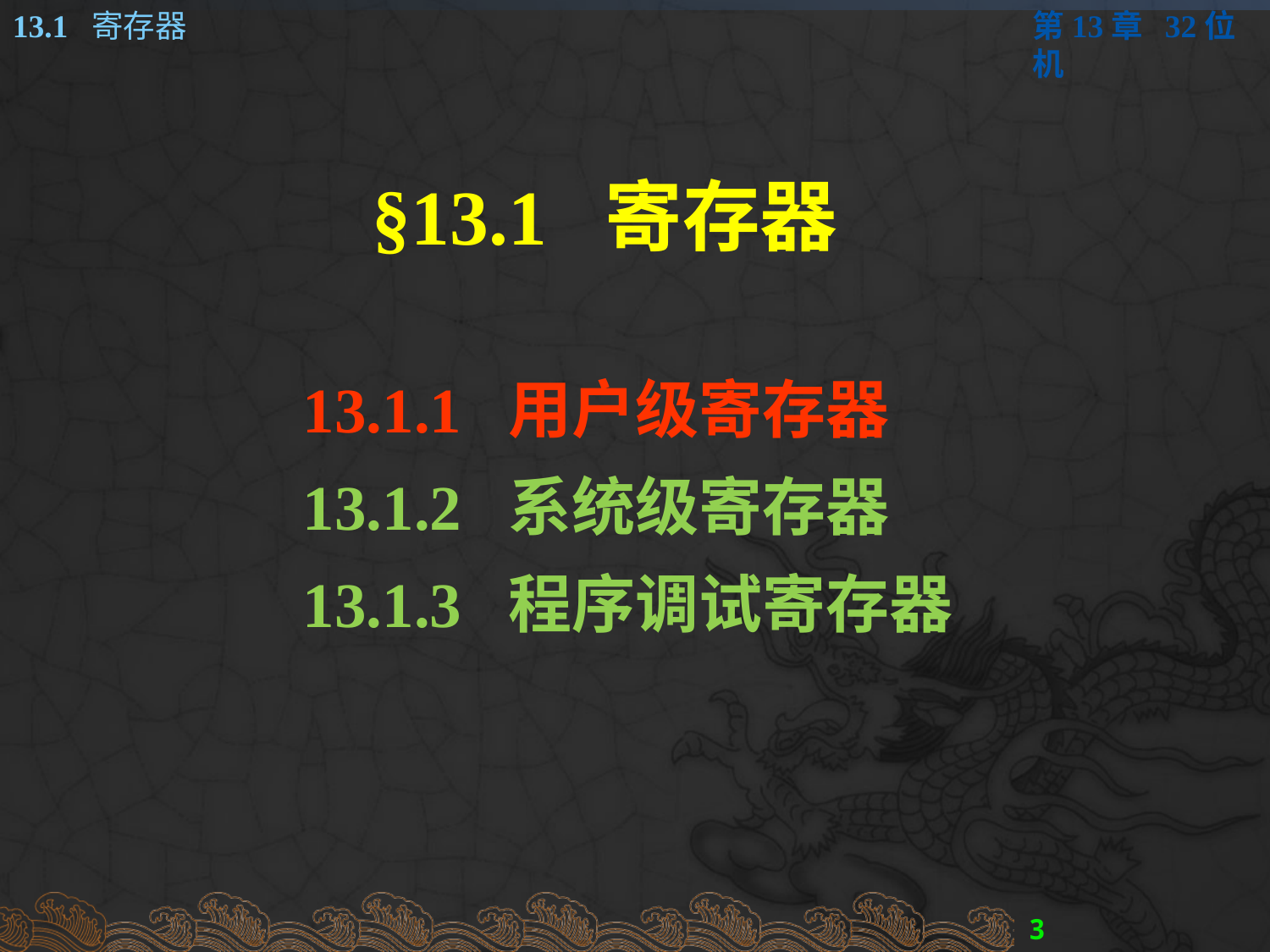

§13.1  寄存器
13.1.1  用户级寄存器
13.1.2  系统级寄存器
13.1.3  程序调试寄存器